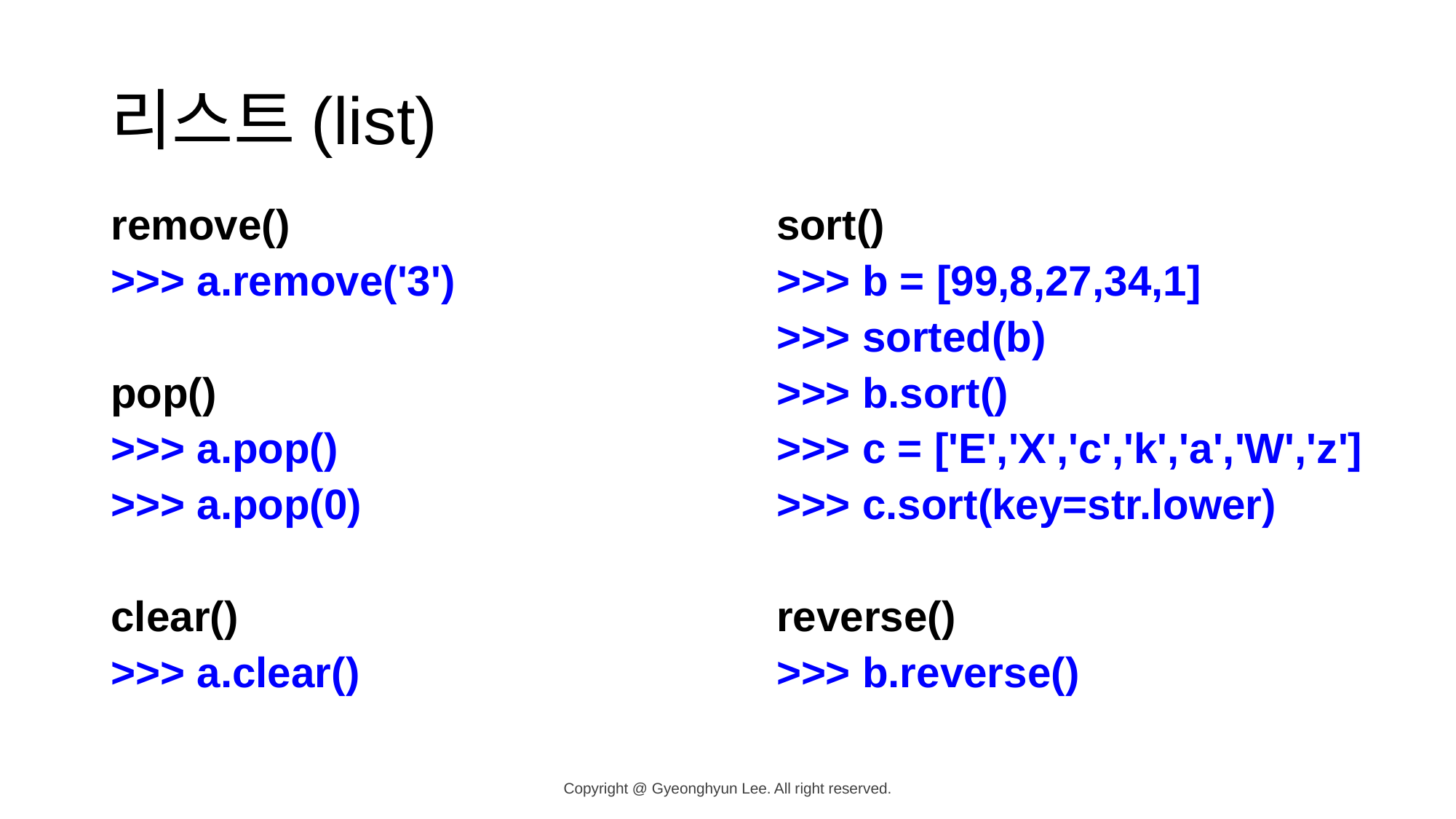

# 리스트(list)
remove()
>>> a.remove('3')

pop()
>>> a.pop()
>>> a.pop(0)

clear()
>>> a.clear()
sort()
>>> b = [99,8,27,34,1]
>>> sorted(b)
>>> b.sort()
>>> c = ['E','X','c','k','a','W','z']
>>> c.sort(key=str.lower)

reverse()
>>> b.reverse()